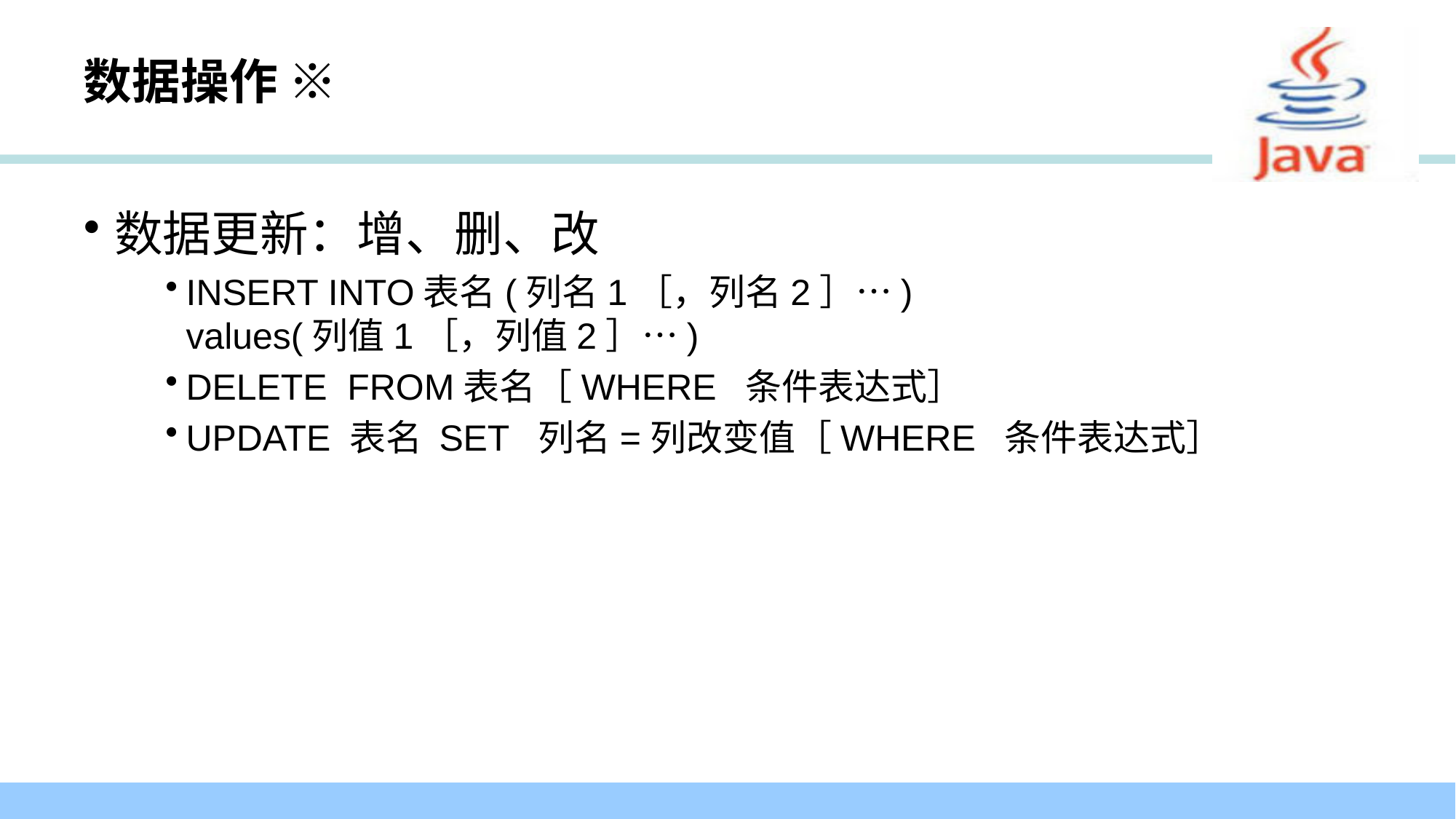

# 数据操作 ※
数据更新：增、删、改
INSERT INTO表名(列名1［，列名2］…)
values(列值1［，列值2］…)
DELETE  FROM表名［WHERE  条件表达式］
UPDATE 表名 SET  列名=列改变值［WHERE  条件表达式］